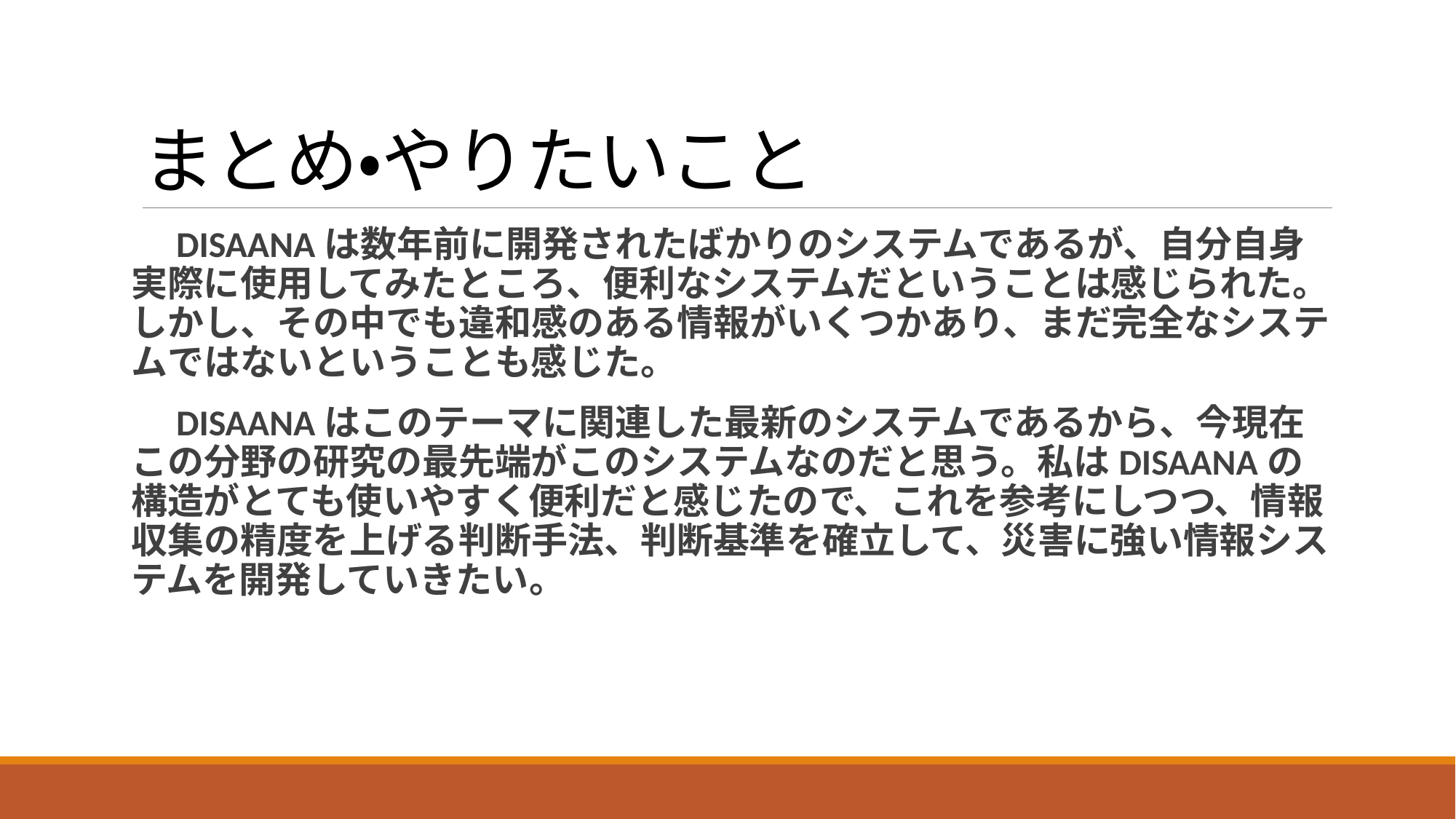

# まとめ・やりたいこと
　DISAANAは数年前に開発されたばかりのシステムであるが、自分自身実際に使用してみたところ、便利なシステムだということは感じられた。しかし、その中でも違和感のある情報がいくつかあり、まだ完全なシステムではないということも感じた。
　DISAANAはこのテーマに関連した最新のシステムであるから、今現在この分野の研究の最先端がこのシステムなのだと思う。私はDISAANAの構造がとても使いやすく便利だと感じたので、これを参考にしつつ、情報収集の精度を上げる判断手法、判断基準を確立して、災害に強い情報システムを開発していきたい。